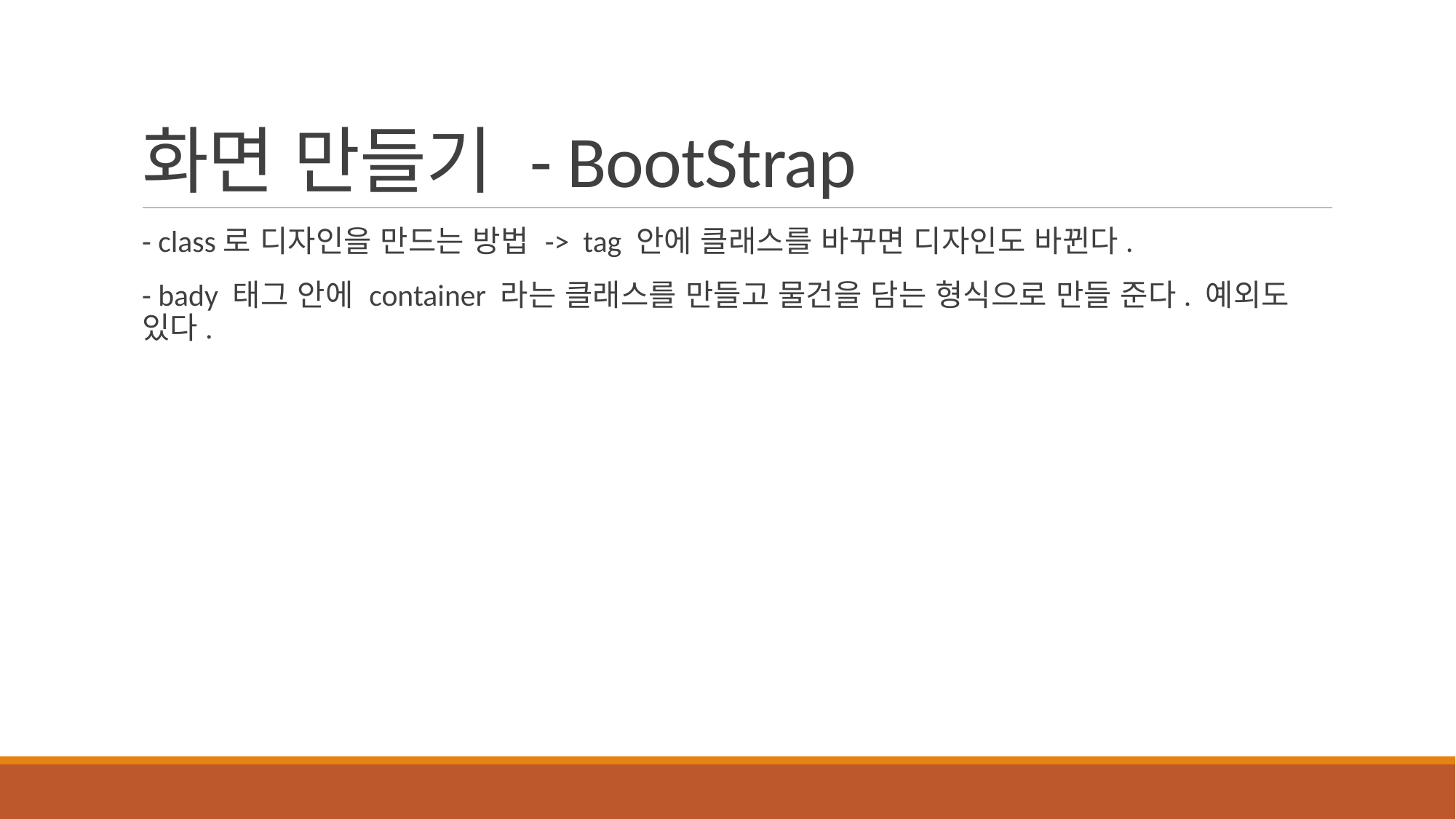

# 화면 만들기 - BootStrap
- class로 디자인을 만드는 방법 ->  tag 안에 클래스를 바꾸면 디자인도 바뀐다.
- bady 태그 안에 container 라는 클래스를 만들고 물건을 담는 형식으로 만들 준다. 예외도 있다.